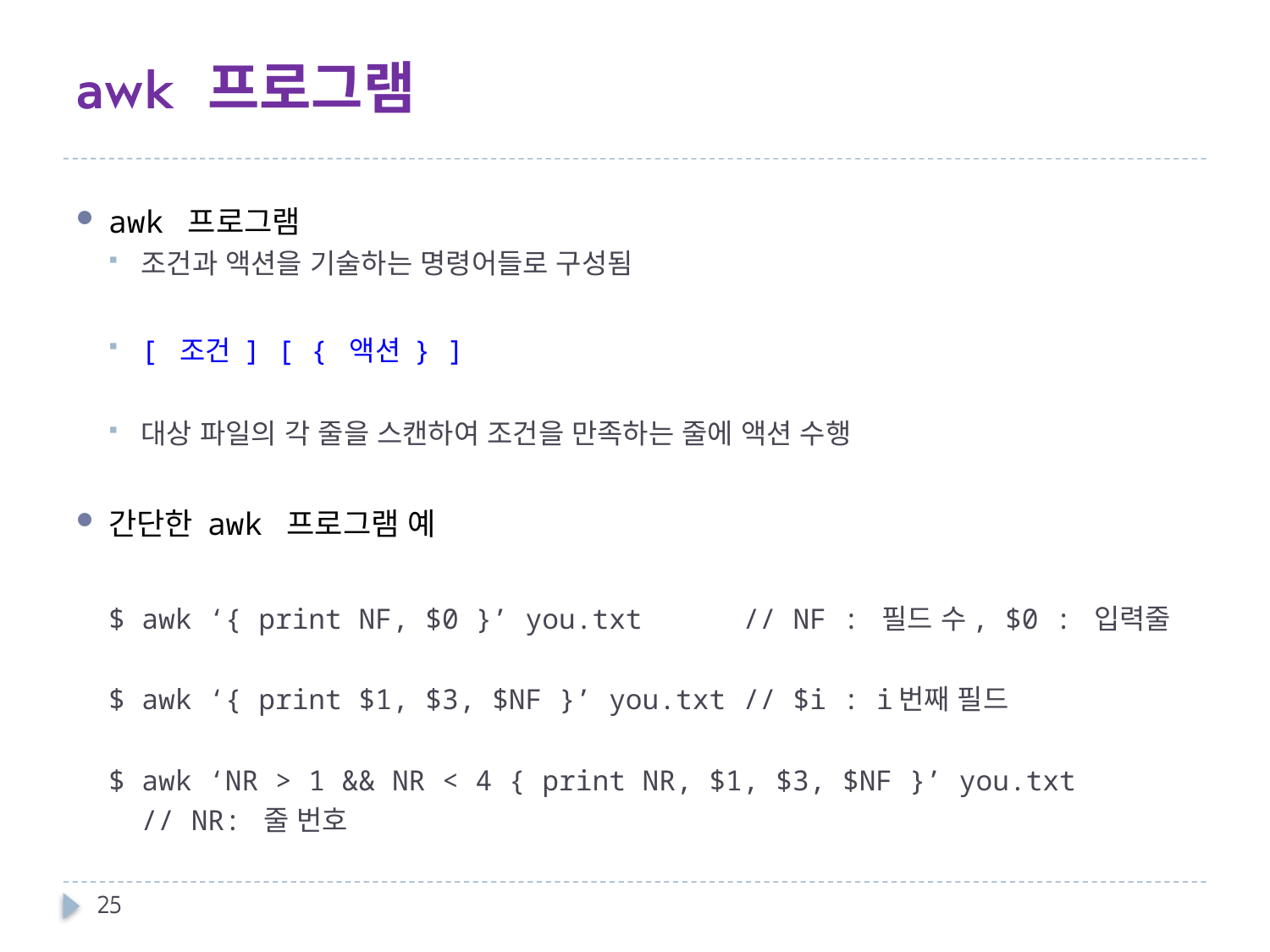

# awk 프로그램
awk 프로그램
조건과 액션을 기술하는 명령어들로 구성됨

[ 조건 ] [ { 액션 } ]

대상 파일의 각 줄을 스캔하여 조건을 만족하는 줄에 액션 수행

간단한 awk 프로그램 예

$ awk ‘{ print NF, $0 }’ you.txt		// NF : 필드 수, $0 : 입력줄

$ awk ‘{ print $1, $3, $NF }’ you.txt	// $i : i번째 필드

$ awk ‘NR > 1 && NR < 4 { print NR, $1, $3, $NF }’ you.txt
						// NR: 줄 번호

25